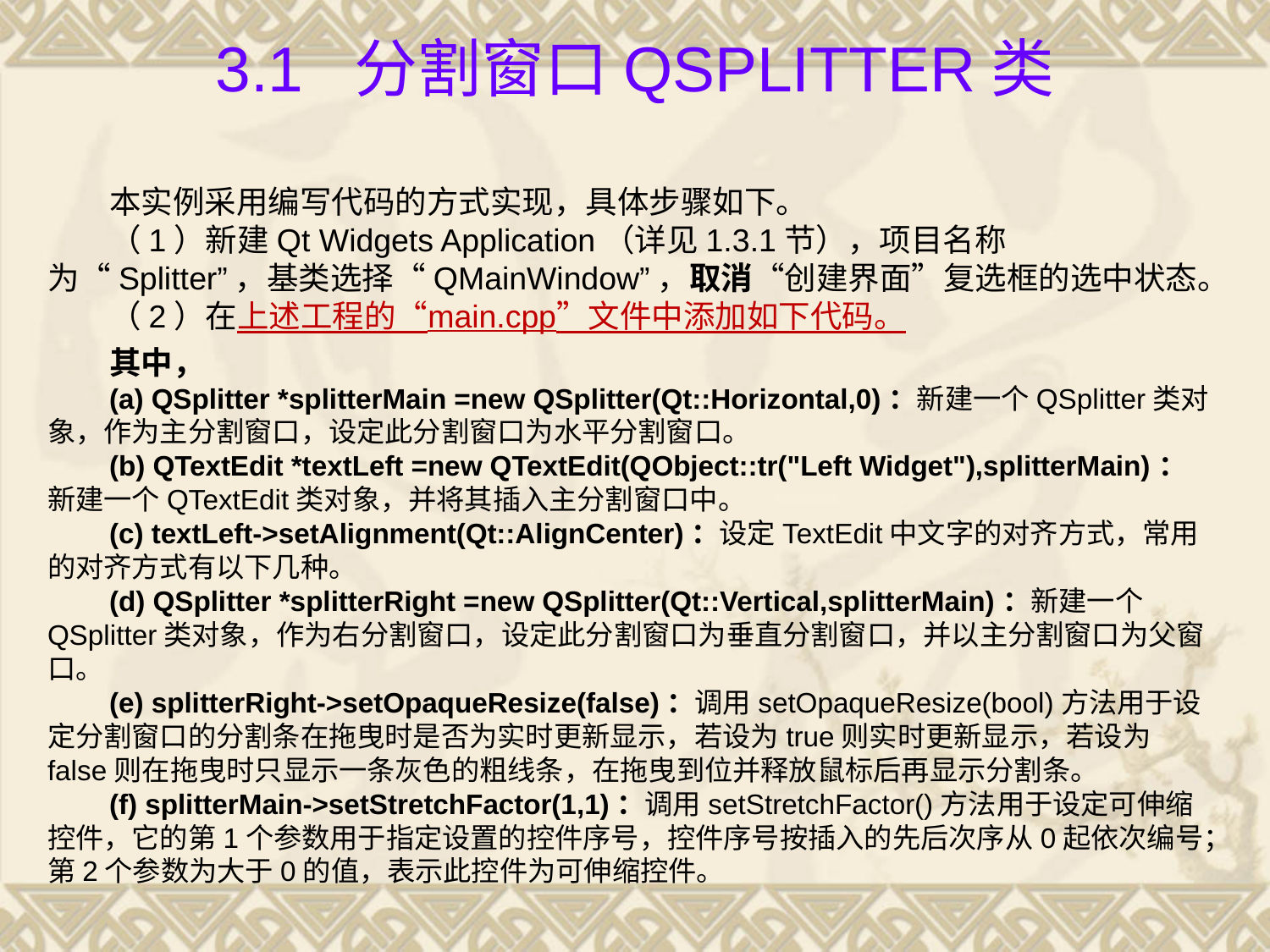

# 3.1  分割窗口QSplitter类
本实例采用编写代码的方式实现，具体步骤如下。
（1）新建Qt Widgets Application（详见1.3.1节），项目名称为“Splitter”，基类选择“QMainWindow”，取消“创建界面”复选框的选中状态。
（2）在上述工程的“main.cpp”文件中添加如下代码。
其中，
(a) QSplitter *splitterMain =new QSplitter(Qt::Horizontal,0)：新建一个QSplitter类对象，作为主分割窗口，设定此分割窗口为水平分割窗口。
(b) QTextEdit *textLeft =new QTextEdit(QObject::tr("Left Widget"),splitterMain)：新建一个QTextEdit类对象，并将其插入主分割窗口中。
(c) textLeft->setAlignment(Qt::AlignCenter)：设定TextEdit中文字的对齐方式，常用的对齐方式有以下几种。
(d) QSplitter *splitterRight =new QSplitter(Qt::Vertical,splitterMain)：新建一个QSplitter类对象，作为右分割窗口，设定此分割窗口为垂直分割窗口，并以主分割窗口为父窗口。
(e) splitterRight->setOpaqueResize(false)：调用setOpaqueResize(bool)方法用于设定分割窗口的分割条在拖曳时是否为实时更新显示，若设为true则实时更新显示，若设为false则在拖曳时只显示一条灰色的粗线条，在拖曳到位并释放鼠标后再显示分割条。
(f) splitterMain->setStretchFactor(1,1)：调用setStretchFactor()方法用于设定可伸缩控件，它的第1个参数用于指定设置的控件序号，控件序号按插入的先后次序从0起依次编号；第2个参数为大于0的值，表示此控件为可伸缩控件。